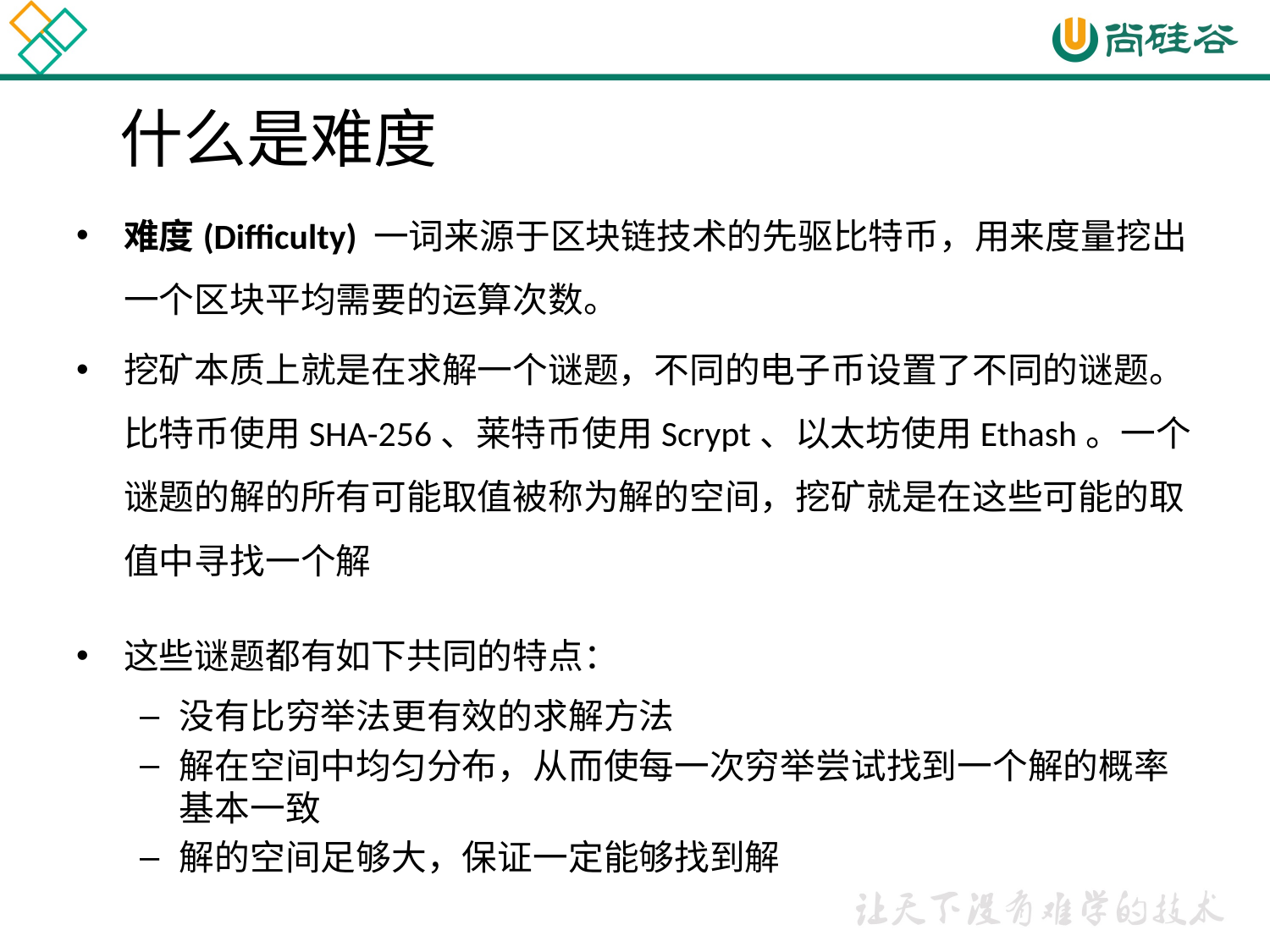

# 什么是难度
难度(Difficulty) 一词来源于区块链技术的先驱比特币，用来度量挖出一个区块平均需要的运算次数。
挖矿本质上就是在求解一个谜题，不同的电子币设置了不同的谜题。比特币使用SHA-256、莱特币使用Scrypt、以太坊使用Ethash。一个谜题的解的所有可能取值被称为解的空间，挖矿就是在这些可能的取值中寻找一个解
这些谜题都有如下共同的特点：
没有比穷举法更有效的求解方法
解在空间中均匀分布，从而使每一次穷举尝试找到一个解的概率基本一致
解的空间足够大，保证一定能够找到解